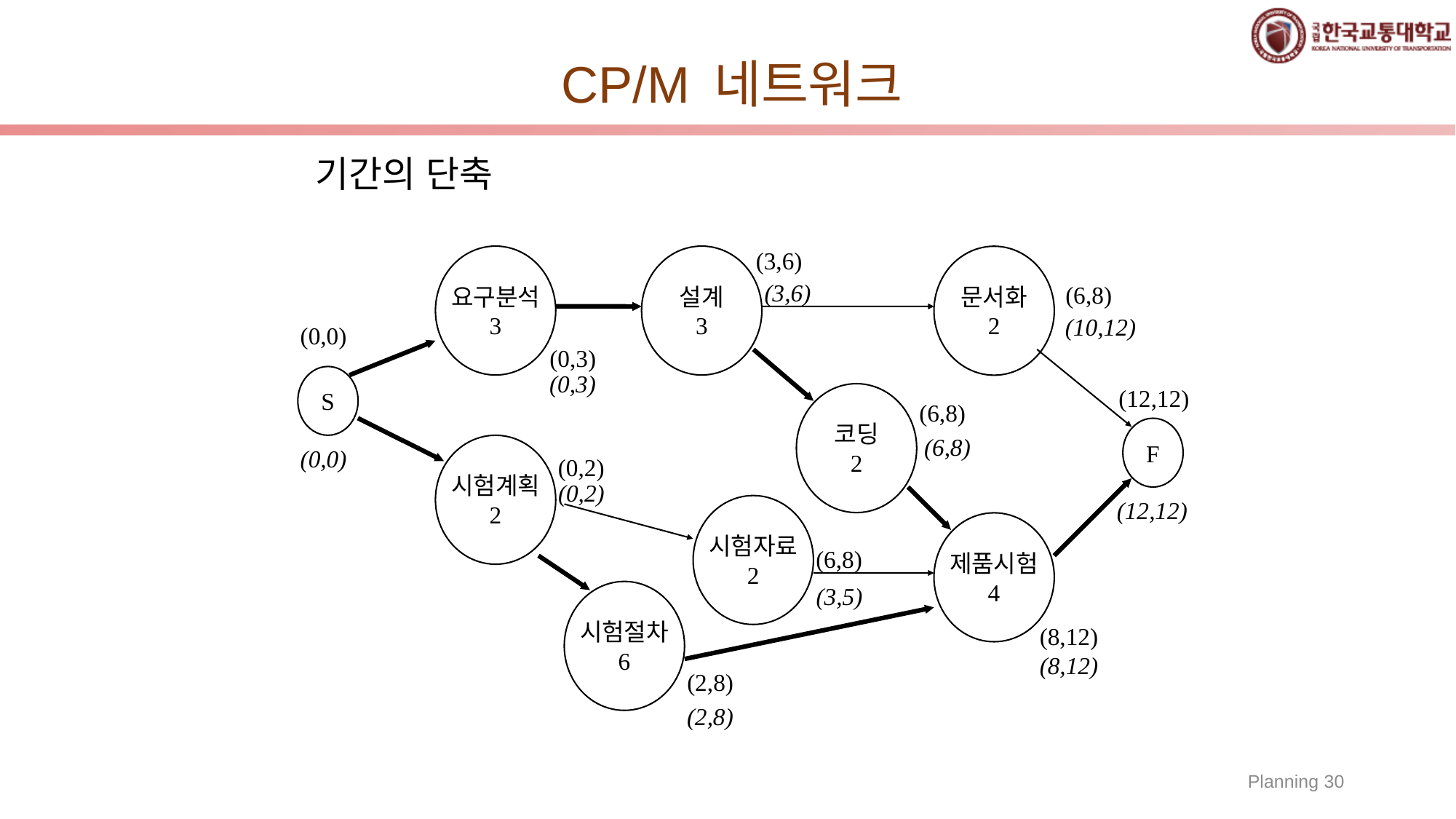

# CP/M 네트워크
기간의 단축
(3,6)
요구분석
3
설계
3
문서화
2
(3,6)
(6,8)

(10,12)
(0,0)
(0,3)

(0,3)
S
(12,12)
코딩
2
(6,8)

F
(6,8)
시험계획
2
(0,0)
(0,2)
(0,2)

(12,12)
시험자료
2

제품시험
4
(6,8)

(3,5)
시험절차
6

(8,12)
(8,12)
(2,8)
(2,8)
Planning 30